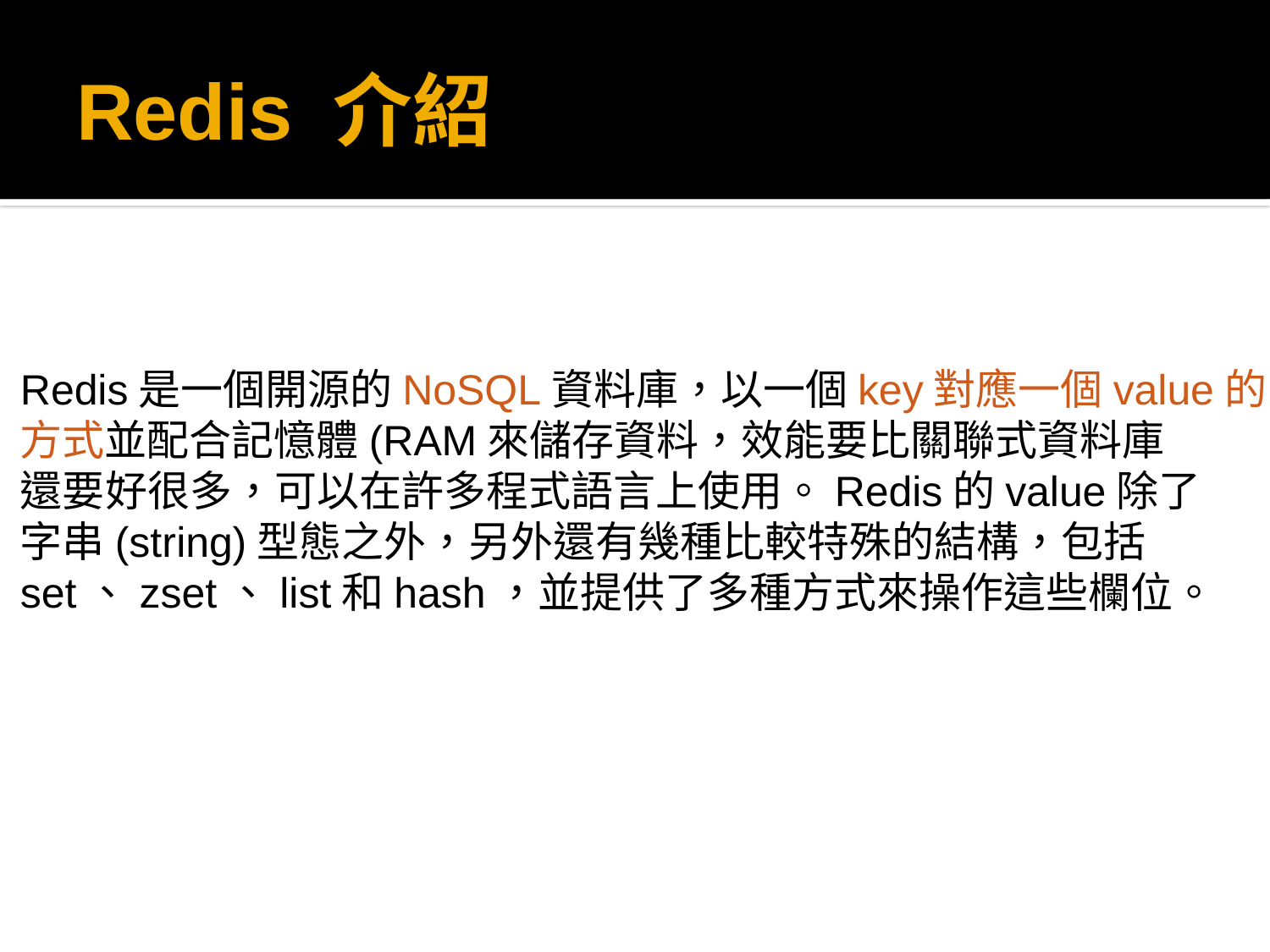

# Redis 介紹
Redis是一個開源的NoSQL資料庫，以一個key對應一個value的
方式並配合記憶體(RAM來儲存資料，效能要比關聯式資料庫
還要好很多，可以在許多程式語言上使用。Redis的value除了
字串(string)型態之外，另外還有幾種比較特殊的結構，包括
set、zset、list和hash，並提供了多種方式來操作這些欄位。